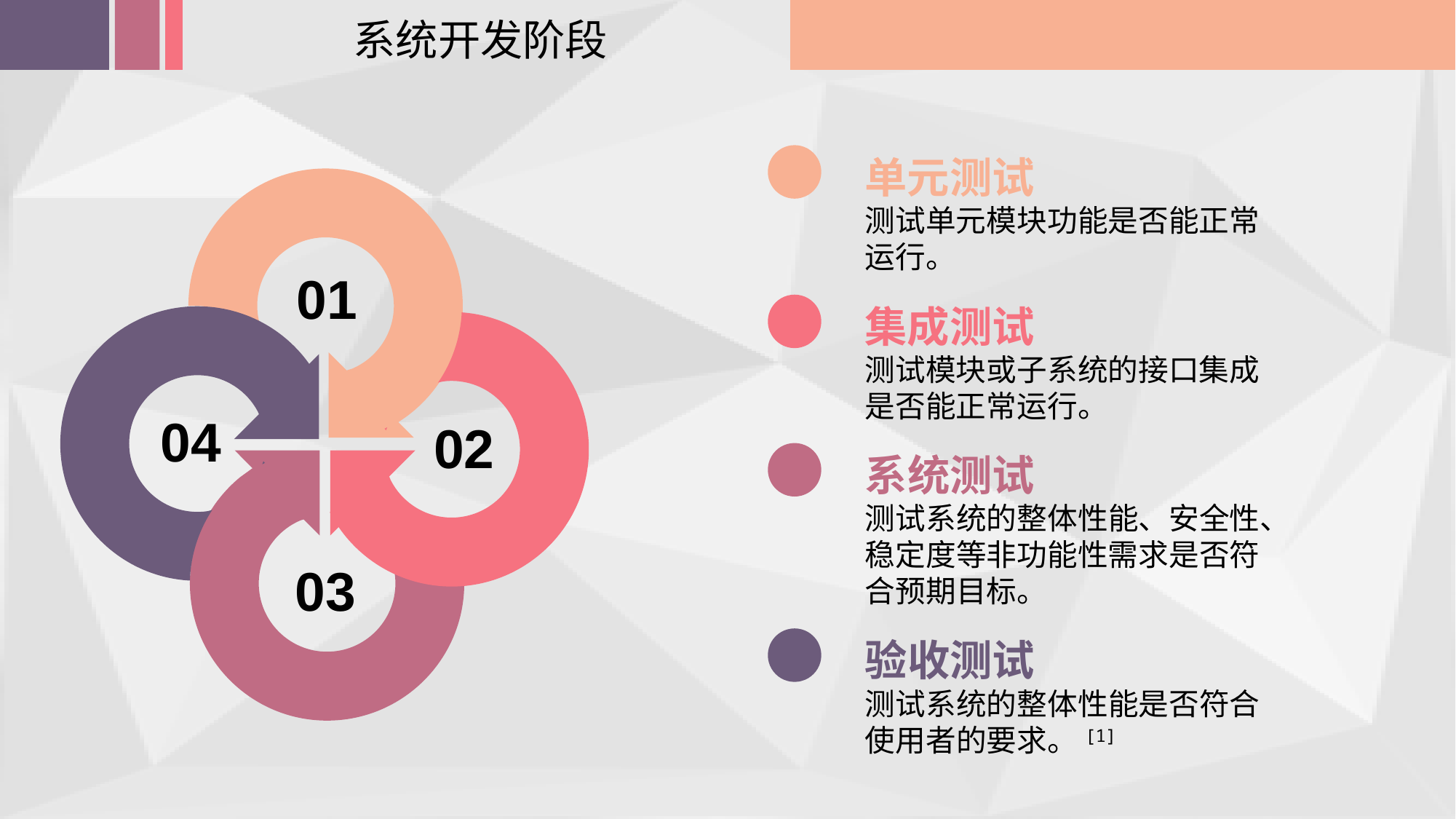

系统开发阶段

单元测试
测试单元模块功能是否能正常运行。

01

集成测试
测试模块或子系统的接口集成是否能正常运行。
04
02

系统测试
测试系统的整体性能、安全性、稳定度等非功能性需求是否符合预期目标。
03

验收测试
测试系统的整体性能是否符合使用者的要求。[1]